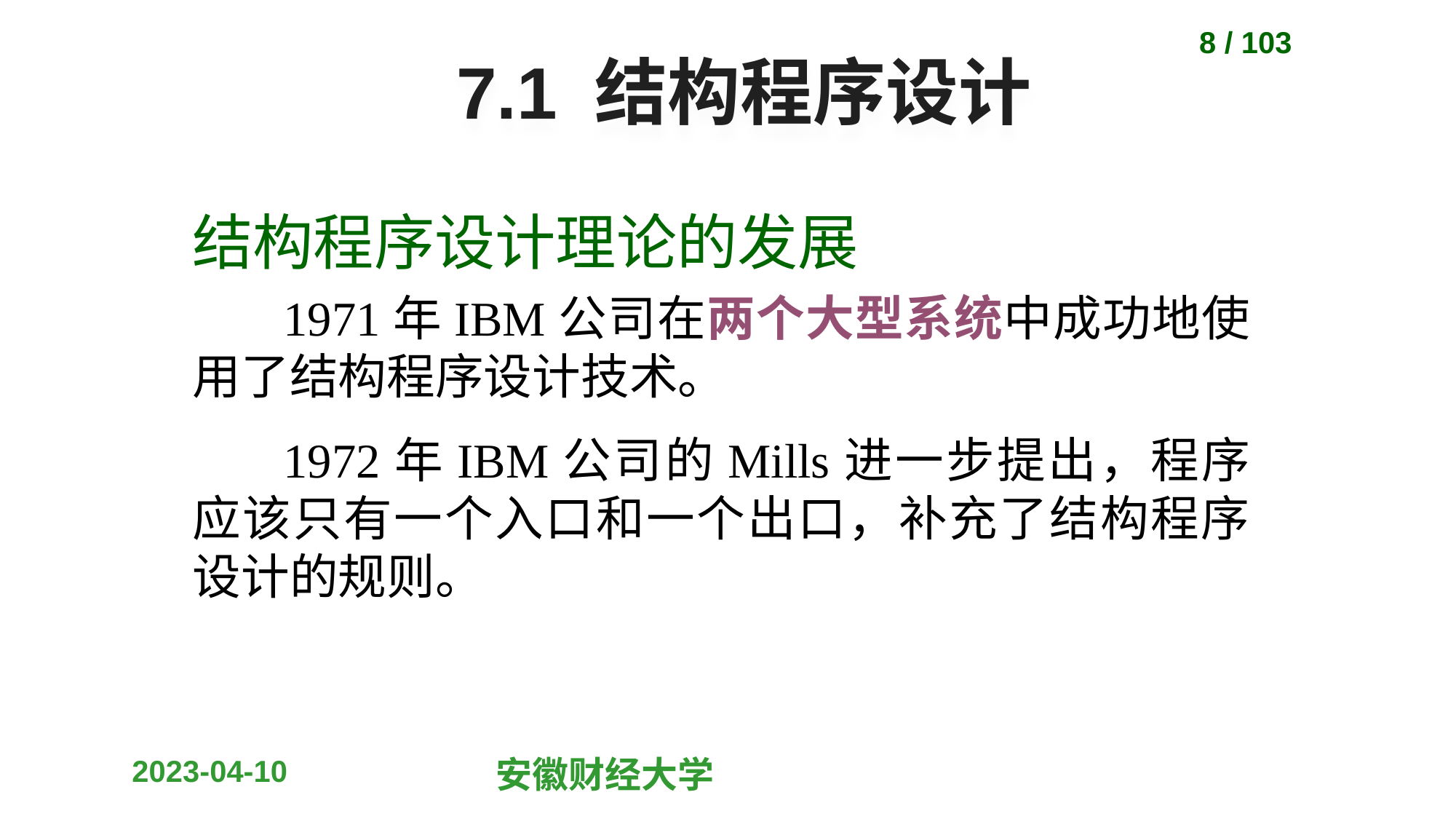

8 / 103
# 7.1 结构程序设计
结构程序设计理论的发展
1971年IBM公司在两个大型系统中成功地使用了结构程序设计技术。
1972年IBM公司的Mills进一步提出，程序应该只有一个入口和一个出口，补充了结构程序设计的规则。
2023-04-10
安徽财经大学